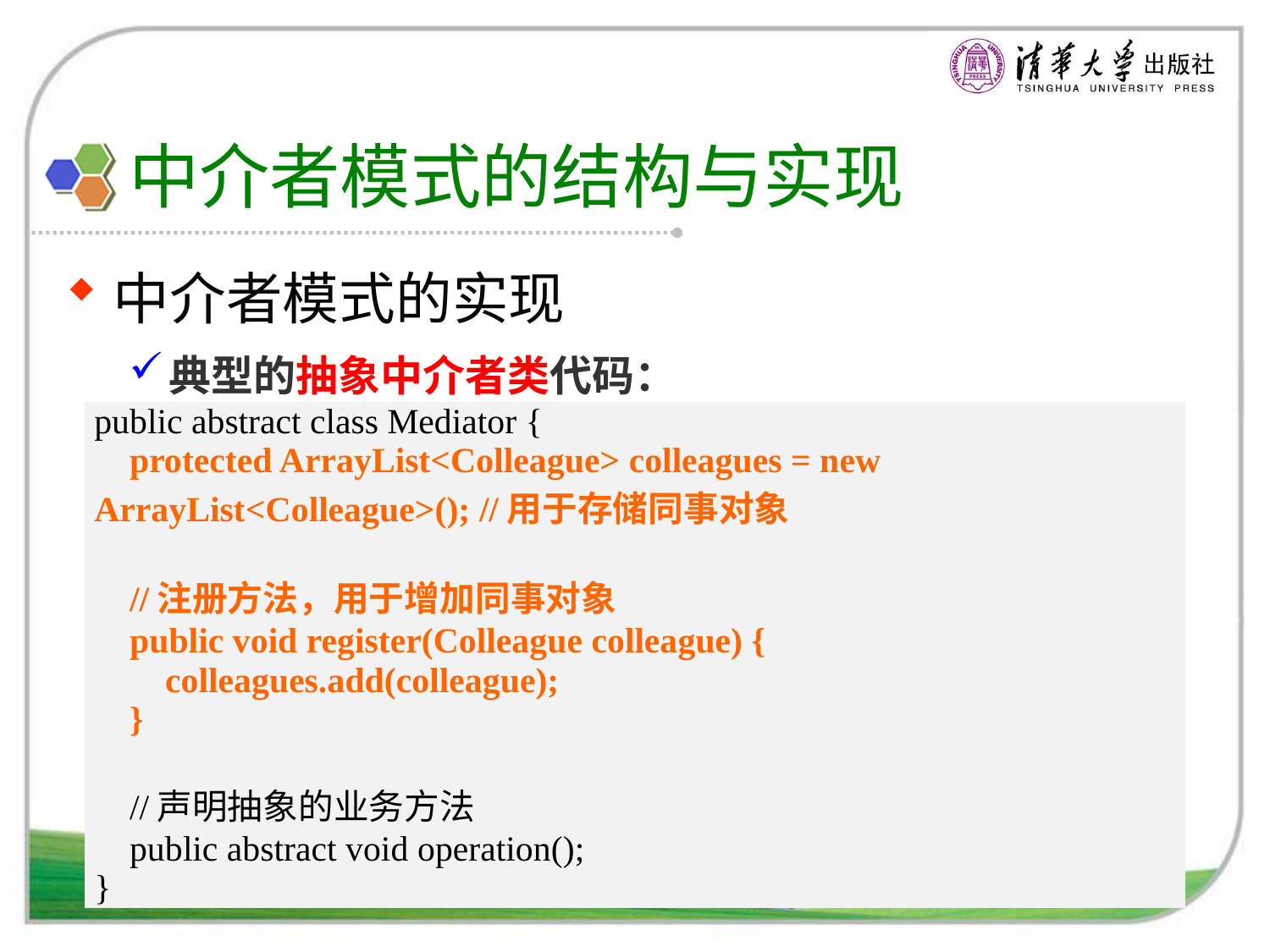

# 中介者模式的结构与实现
中介者模式的实现
典型的抽象中介者类代码：
| public abstract class Mediator { protected ArrayList<Colleague> colleagues = new ArrayList<Colleague>(); //用于存储同事对象 //注册方法，用于增加同事对象 public void register(Colleague colleague) { colleagues.add(colleague); } //声明抽象的业务方法 public abstract void operation(); } |
| --- |